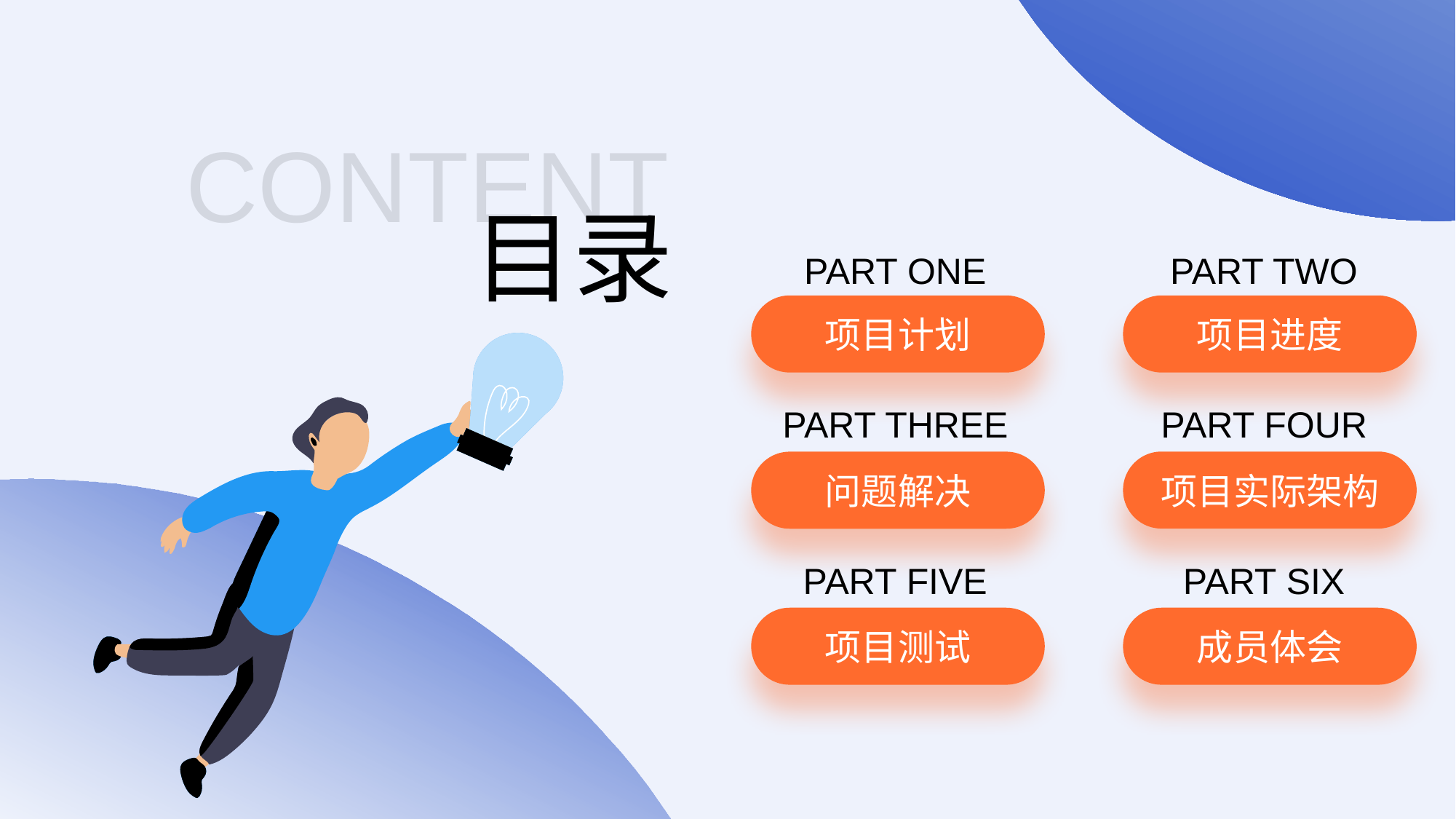

PART ONE
PART TWO
项目进度
项目计划
PART FOUR
PART THREE
项目实际架构
问题解决
PART SIX
PART FIVE
项目测试
成员体会